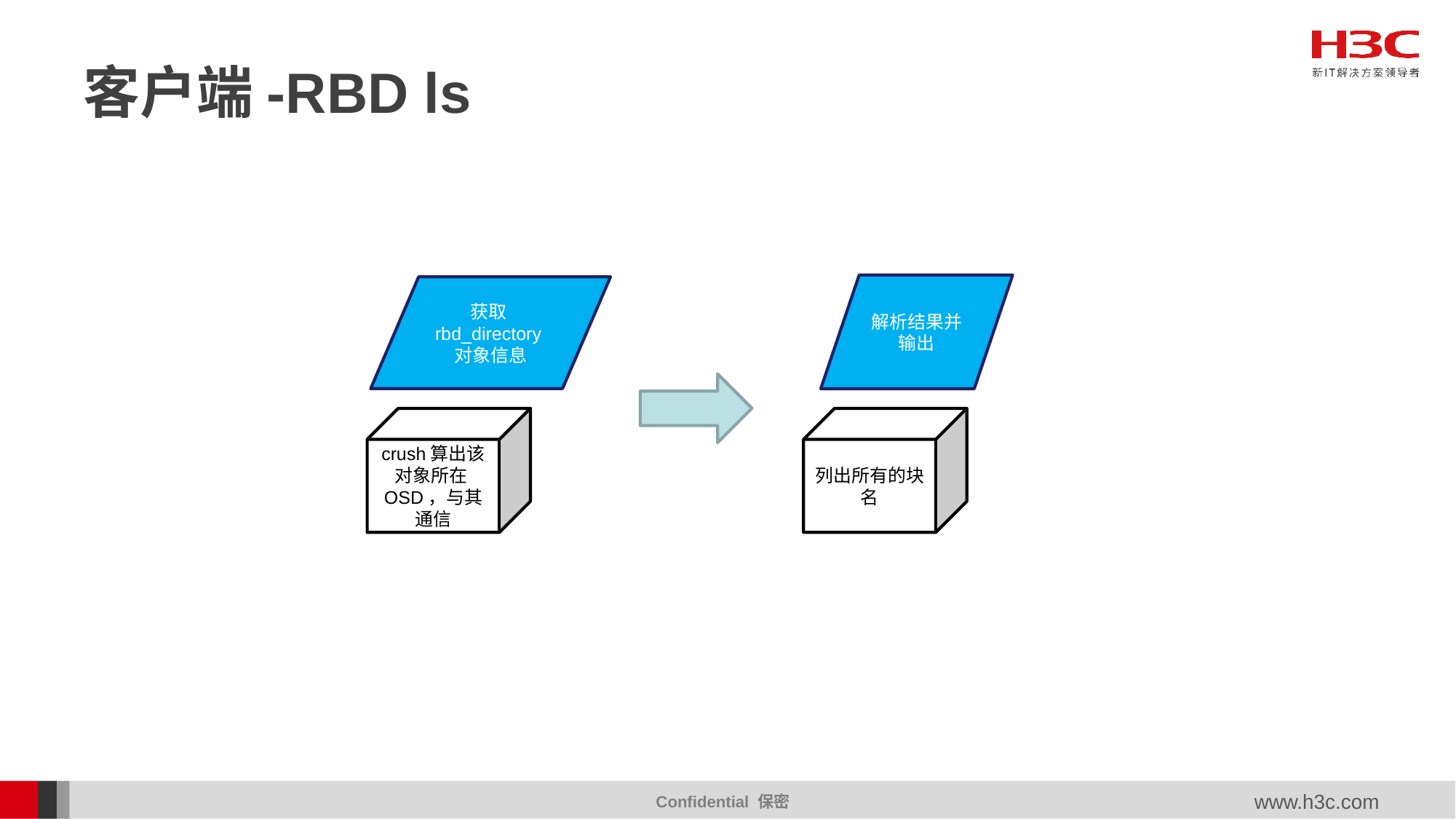

# 客户端-RBD ls
解析结果并输出
获取rbd_directory对象信息

crush算出该对象所在OSD，与其通信
列出所有的块名